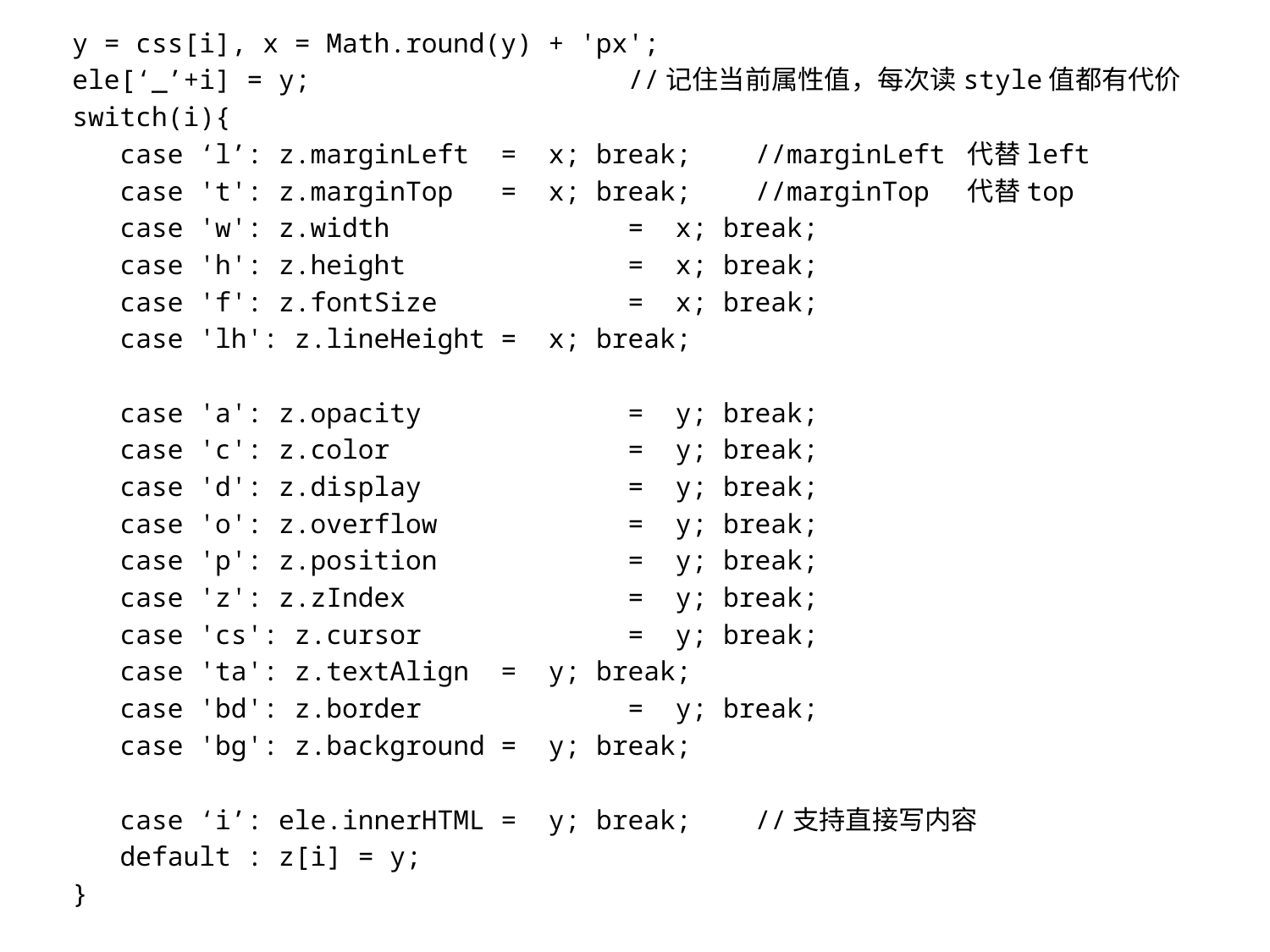

y = css[i], x = Math.round(y) + 'px';
ele[‘_’+i] = y;			//记住当前属性值，每次读style值都有代价
switch(i){
	case ‘l’: z.marginLeft 	=  x; break;	//marginLeft 代替left
	case 't': z.marginTop 	=  x; break;	//marginTop  代替top
	case 'w': z.width 		=  x; break;
	case 'h': z.height 		=  x; break;
	case 'f': z.fontSize		=  x; break;
	case 'lh': z.lineHeight	=  x; break;

	case 'a': z.opacity		=  y; break;
	case 'c': z.color 		=  y; break;
	case 'd': z.display 		=  y; break;
	case 'o': z.overflow		=  y; break;
	case 'p': z.position		=  y; break;
	case 'z': z.zIndex		=  y; break;
	case 'cs': z.cursor		=  y; break;
	case 'ta': z.textAlign	=  y; break;
	case 'bd': z.border		=  y; break;
	case 'bg': z.background	=  y; break;

	case ‘i’: ele.innerHTML	=  y; break;	//支持直接写内容
	default : z[i] = y;
}